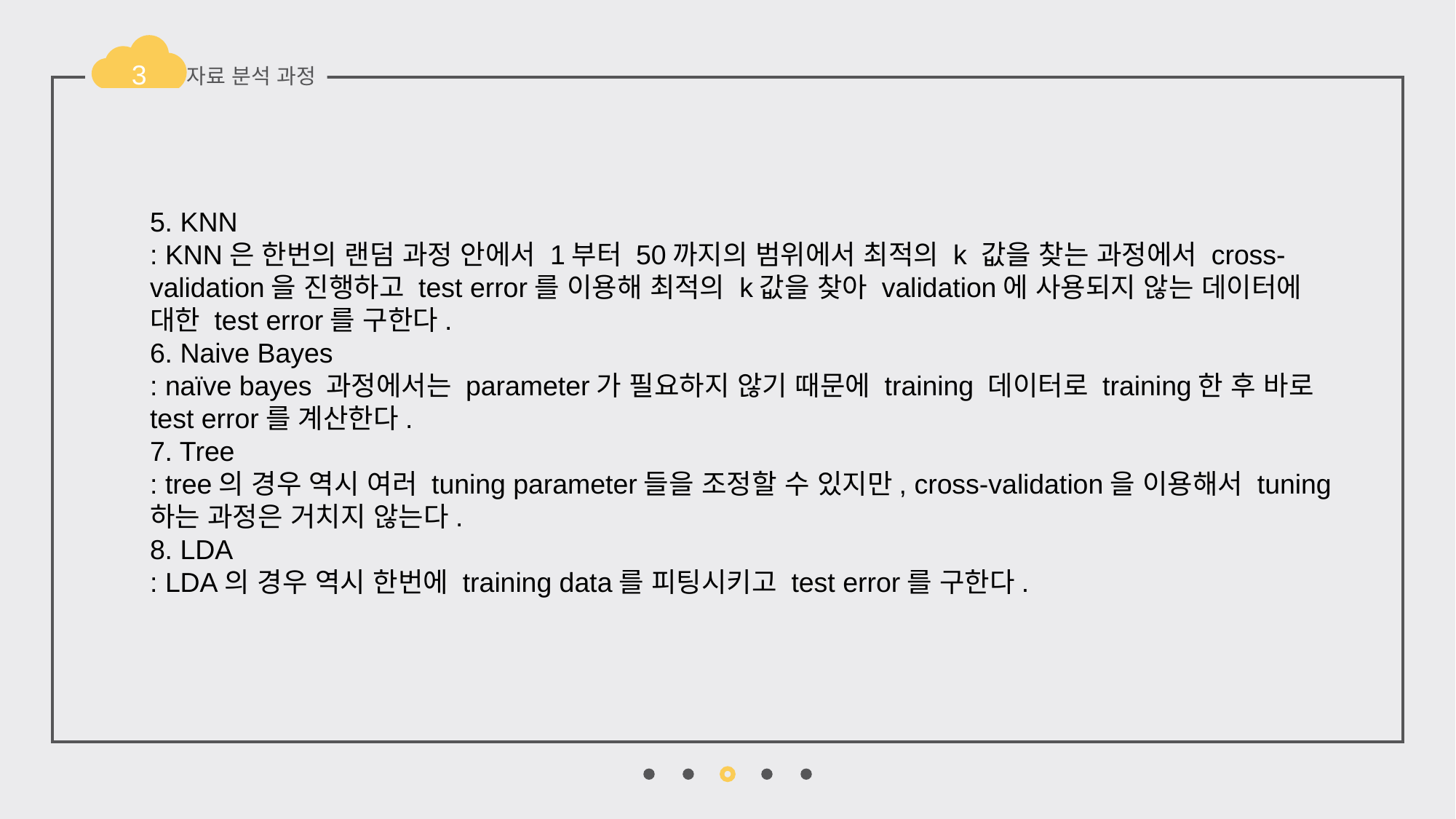

3

자료 분석 과정

5. KNN
: KNN은 한번의 랜덤 과정 안에서 1부터 50까지의 범위에서 최적의 k 값을 찾는 과정에서 cross-validation을 진행하고 test error를 이용해 최적의 k값을 찾아 validation에 사용되지 않는 데이터에 대한 test error를 구한다.
6. Naive Bayes
: naïve bayes 과정에서는 parameter가 필요하지 않기 때문에 training 데이터로 training한 후 바로 test error를 계산한다.
7. Tree
: tree의 경우 역시 여러 tuning parameter들을 조정할 수 있지만, cross-validation을 이용해서 tuning하는 과정은 거치지 않는다.
8. LDA
: LDA의 경우 역시 한번에 training data를 피팅시키고 test error를 구한다.